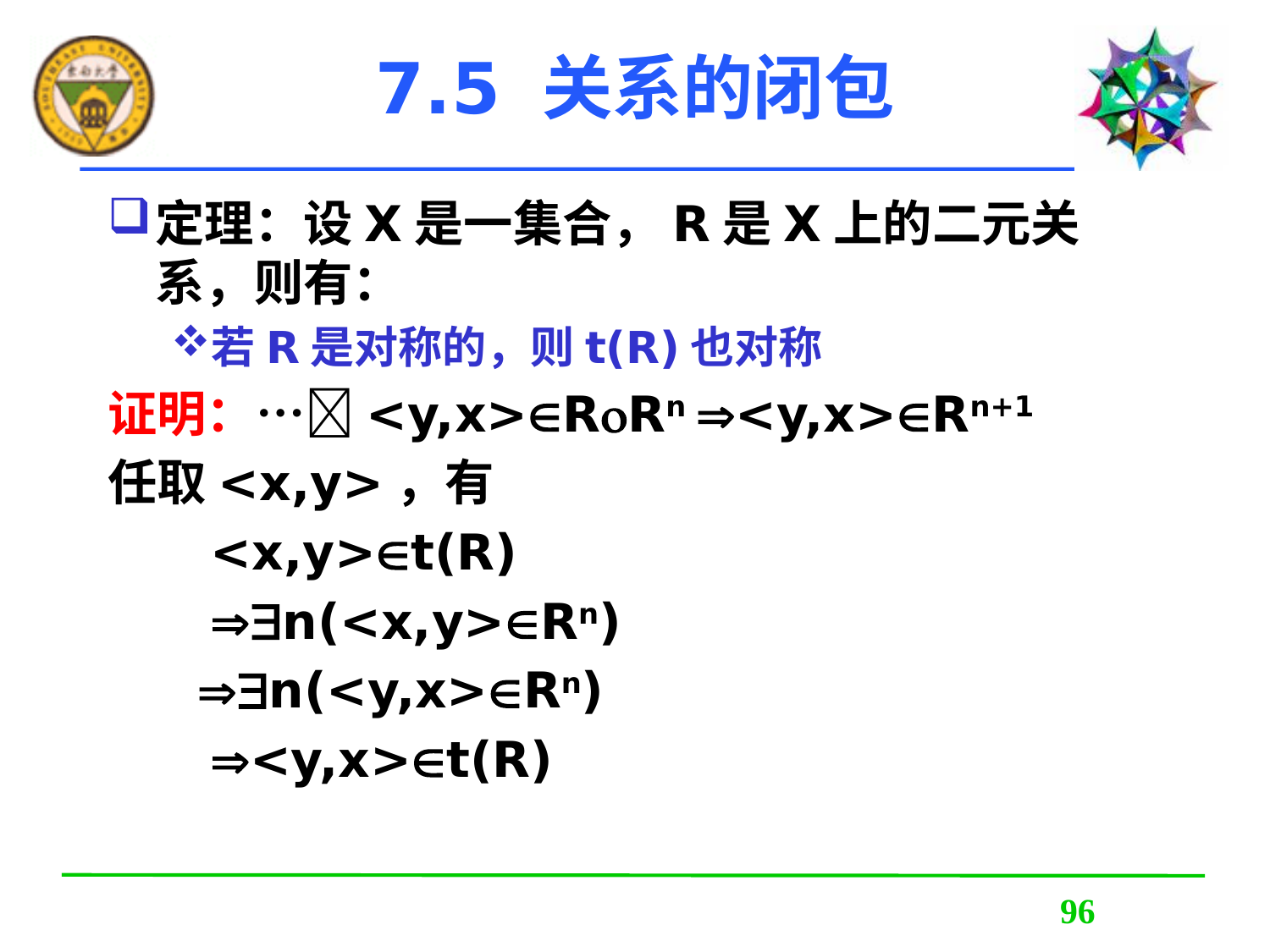

# 7.5 关系的闭包
定理：设X是一集合，R是X上的二元关系，则有：
若R是对称的，则t(R)也对称
证明：…⇒<y,x>∈RοRn ⇒<y,x>∈Rn+1
任取<x,y>，有
      <x,y>∈t(R)
      ⇒∃n(<x,y>∈Rn)
         ⇒∃n(<y,x>∈Rn)
      ⇒<y,x>∈t(R)